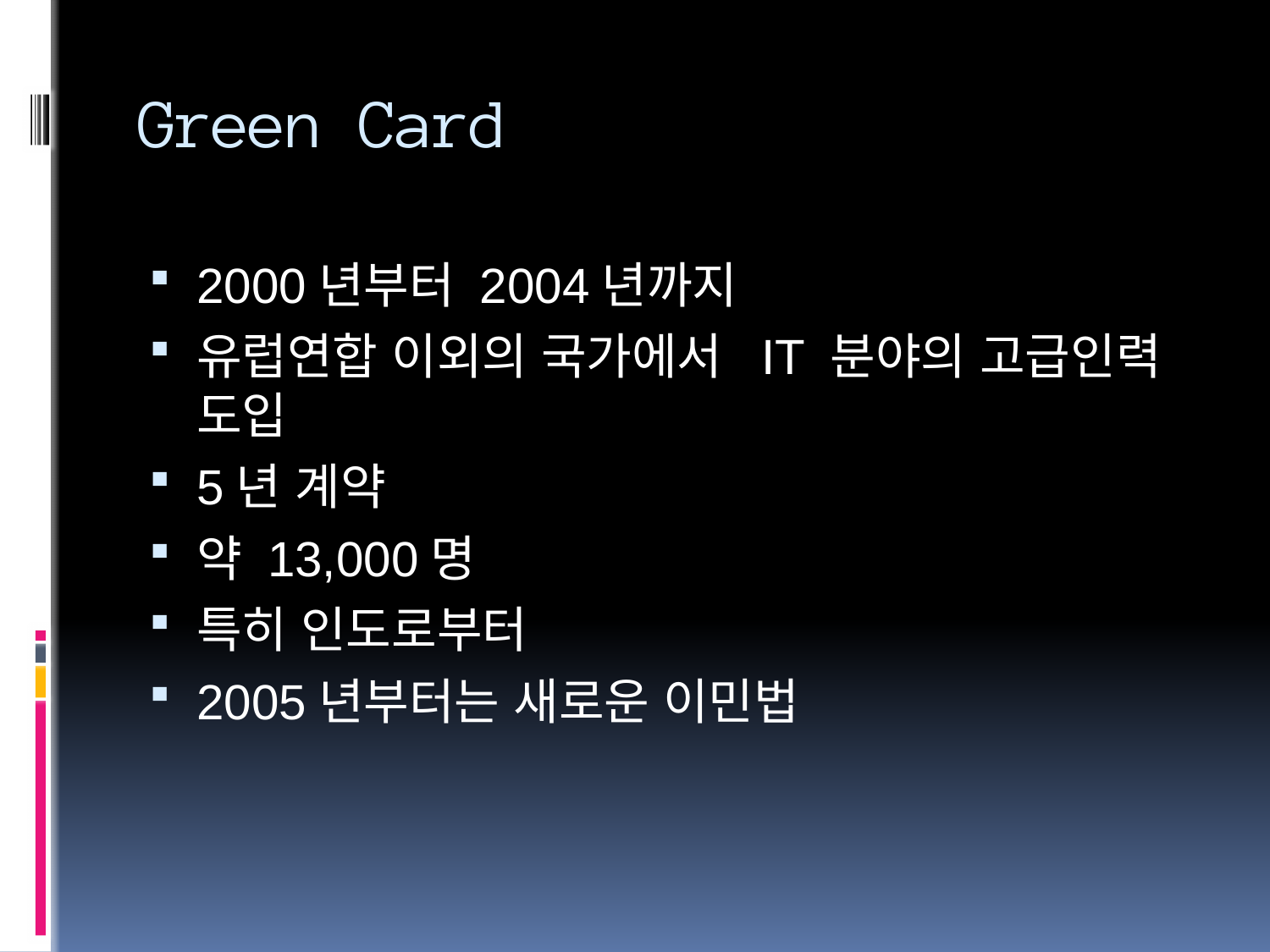

# Green Card
2000년부터 2004년까지
유럽연합 이외의 국가에서  IT 분야의 고급인력 도입
5년 계약
약 13,000명
특히 인도로부터
2005년부터는 새로운 이민법